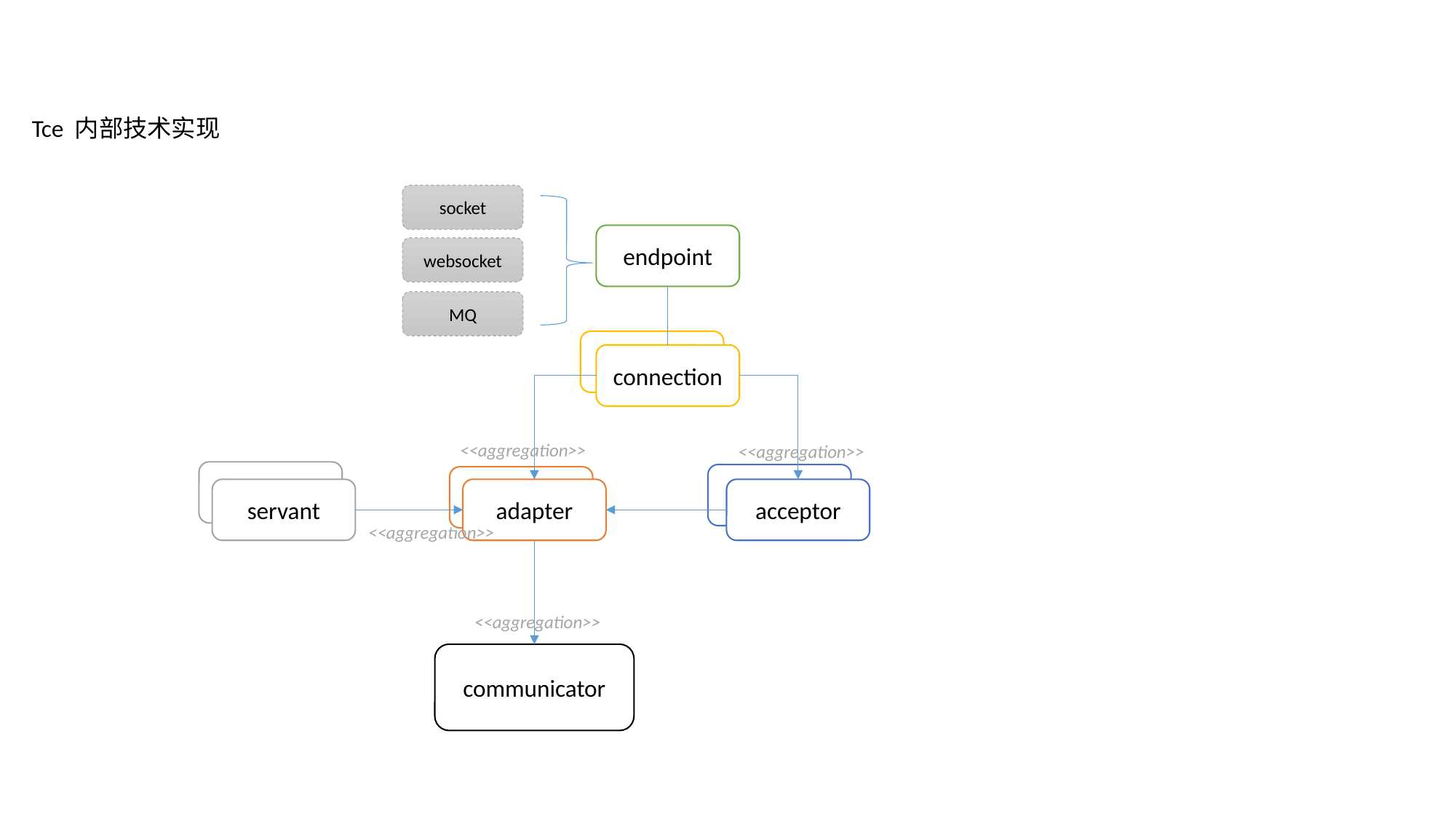

Tce 内部技术实现
socket

endpoint
websocket
MQ
connection
connection
<<aggregation>>
<<aggregation>>
servant
acceptor
adapter
servant
adapter
acceptor
<<aggregation>>
<<aggregation>>
communicator